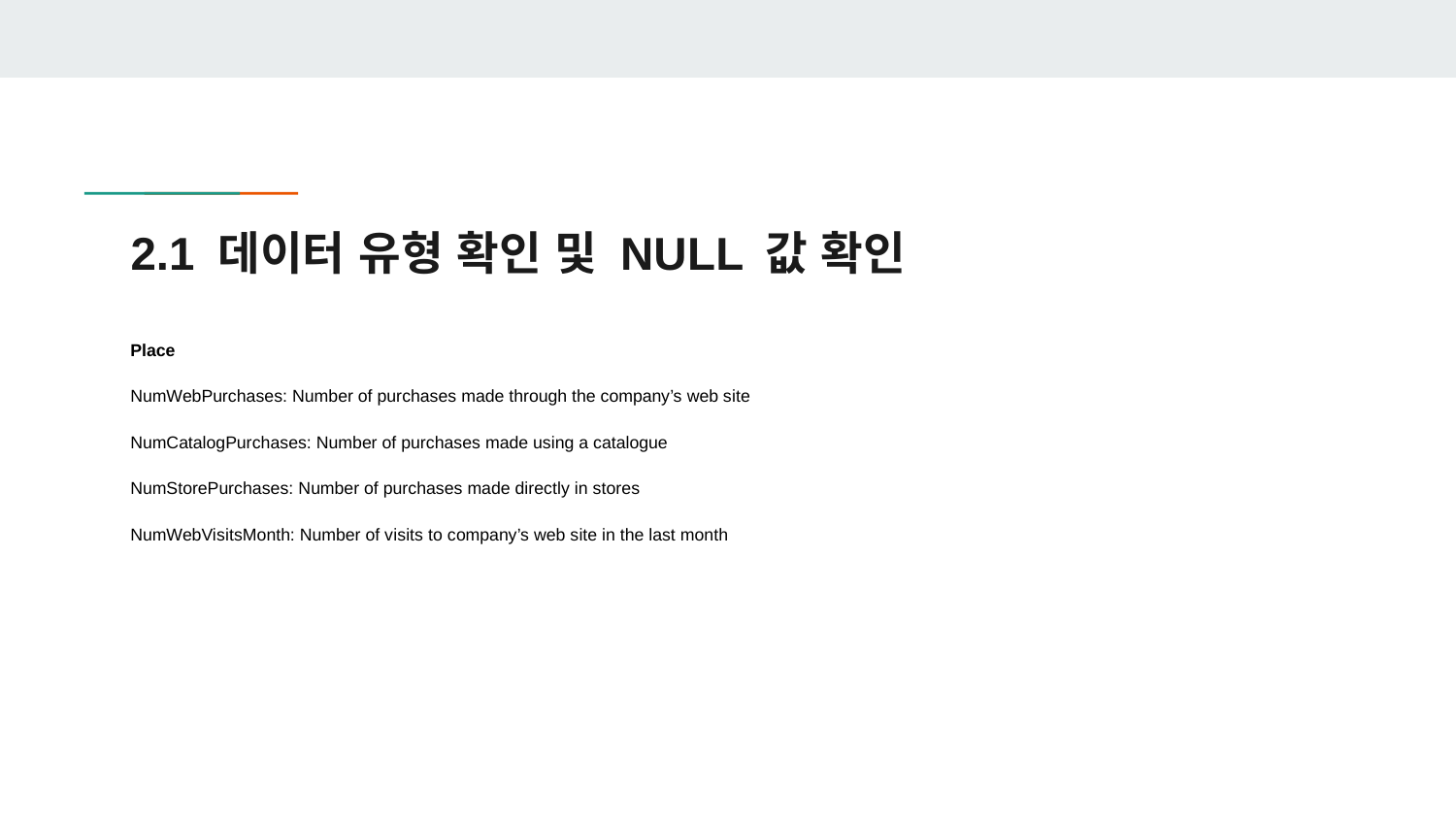

# 2.1 데이터 유형 확인 및 NULL 값 확인
Place
NumWebPurchases: Number of purchases made through the company’s web site
NumCatalogPurchases: Number of purchases made using a catalogue
NumStorePurchases: Number of purchases made directly in stores
NumWebVisitsMonth: Number of visits to company’s web site in the last month